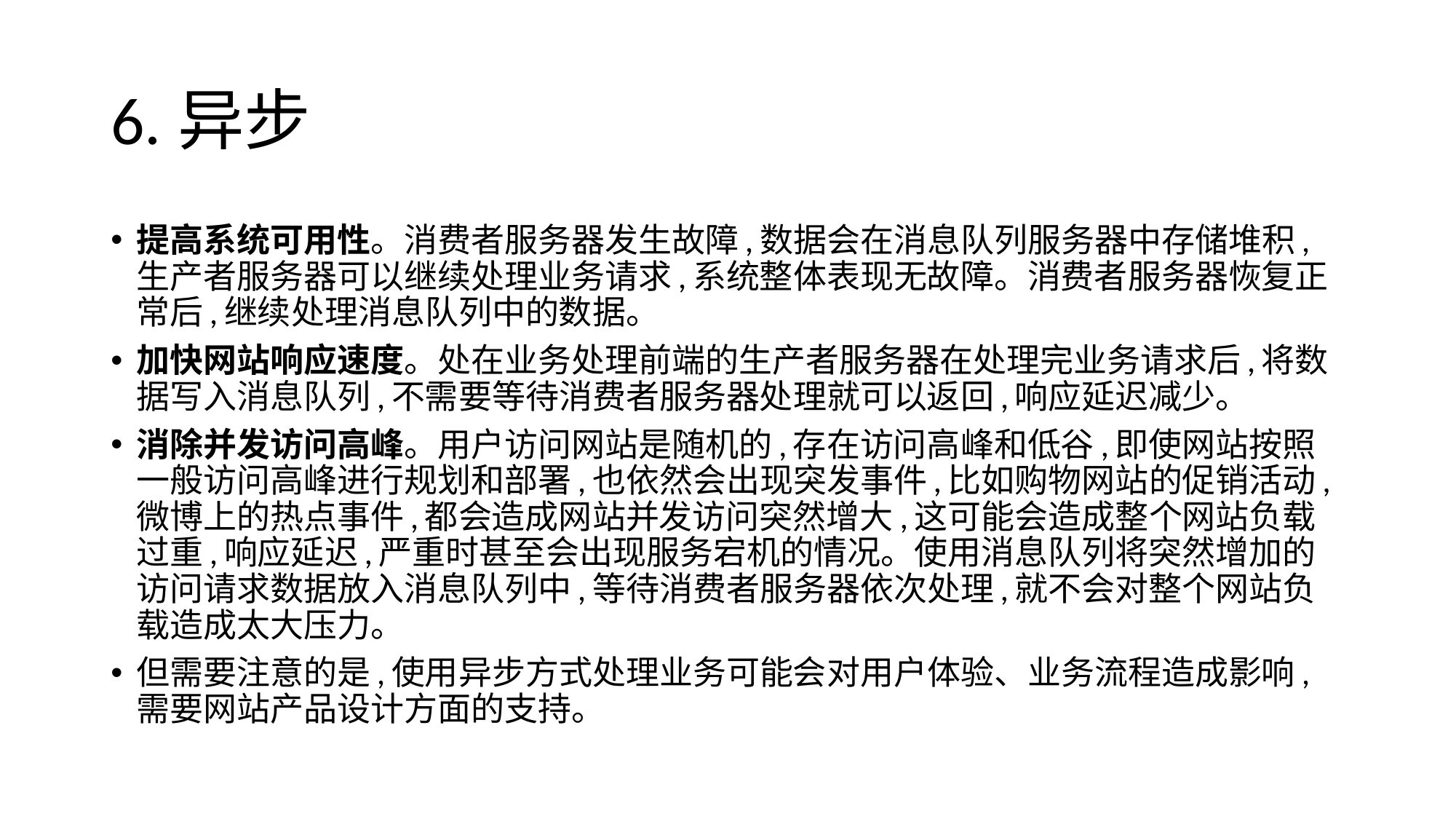

# 6.异步
提高系统可用性。消费者服务器发生故障,数据会在消息队列服务器中存储堆积,生产者服务器可以继续处理业务请求,系统整体表现无故障。消费者服务器恢复正常后,继续处理消息队列中的数据。
加快网站响应速度。处在业务处理前端的生产者服务器在处理完业务请求后,将数据写入消息队列,不需要等待消费者服务器处理就可以返回,响应延迟减少。
消除并发访问高峰。用户访问网站是随机的,存在访问高峰和低谷,即使网站按照一般访问高峰进行规划和部署,也依然会出现突发事件,比如购物网站的促销活动,微博上的热点事件,都会造成网站并发访问突然增大,这可能会造成整个网站负载过重,响应延迟,严重时甚至会出现服务宕机的情况。使用消息队列将突然增加的访问请求数据放入消息队列中,等待消费者服务器依次处理,就不会对整个网站负载造成太大压力。
但需要注意的是,使用异步方式处理业务可能会对用户体验、业务流程造成影响,需要网站产品设计方面的支持。